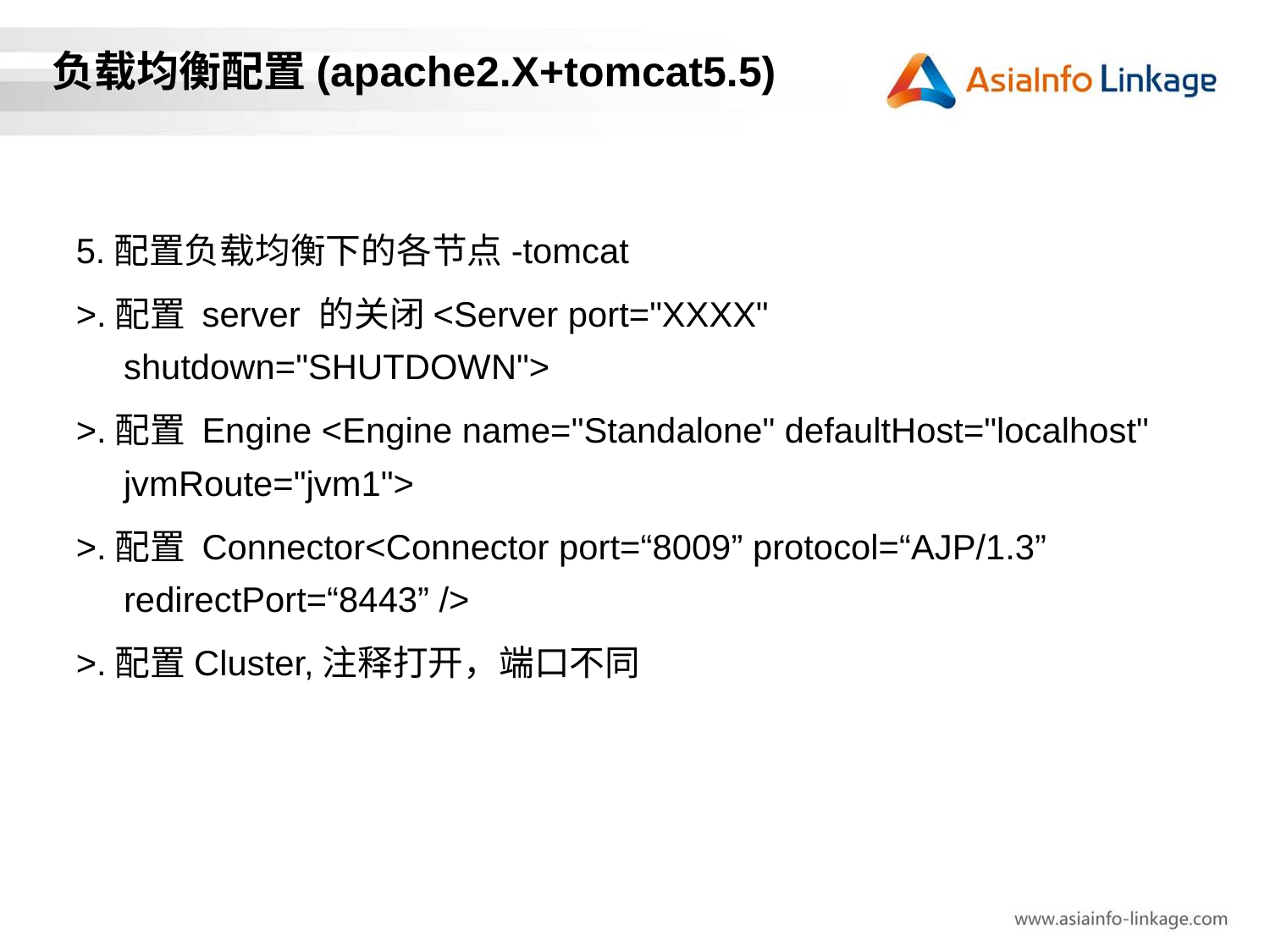

# 负载均衡配置(apache2.X+tomcat5.5)

5.配置负载均衡下的各节点-tomcat
>.配置 server 的关闭<Server port="XXXX" shutdown="SHUTDOWN">
>.配置 Engine <Engine name="Standalone" defaultHost="localhost" jvmRoute="jvm1">
>.配置 Connector<Connector port=“8009” protocol=“AJP/1.3” redirectPort=“8443” />
>.配置Cluster,注释打开，端口不同